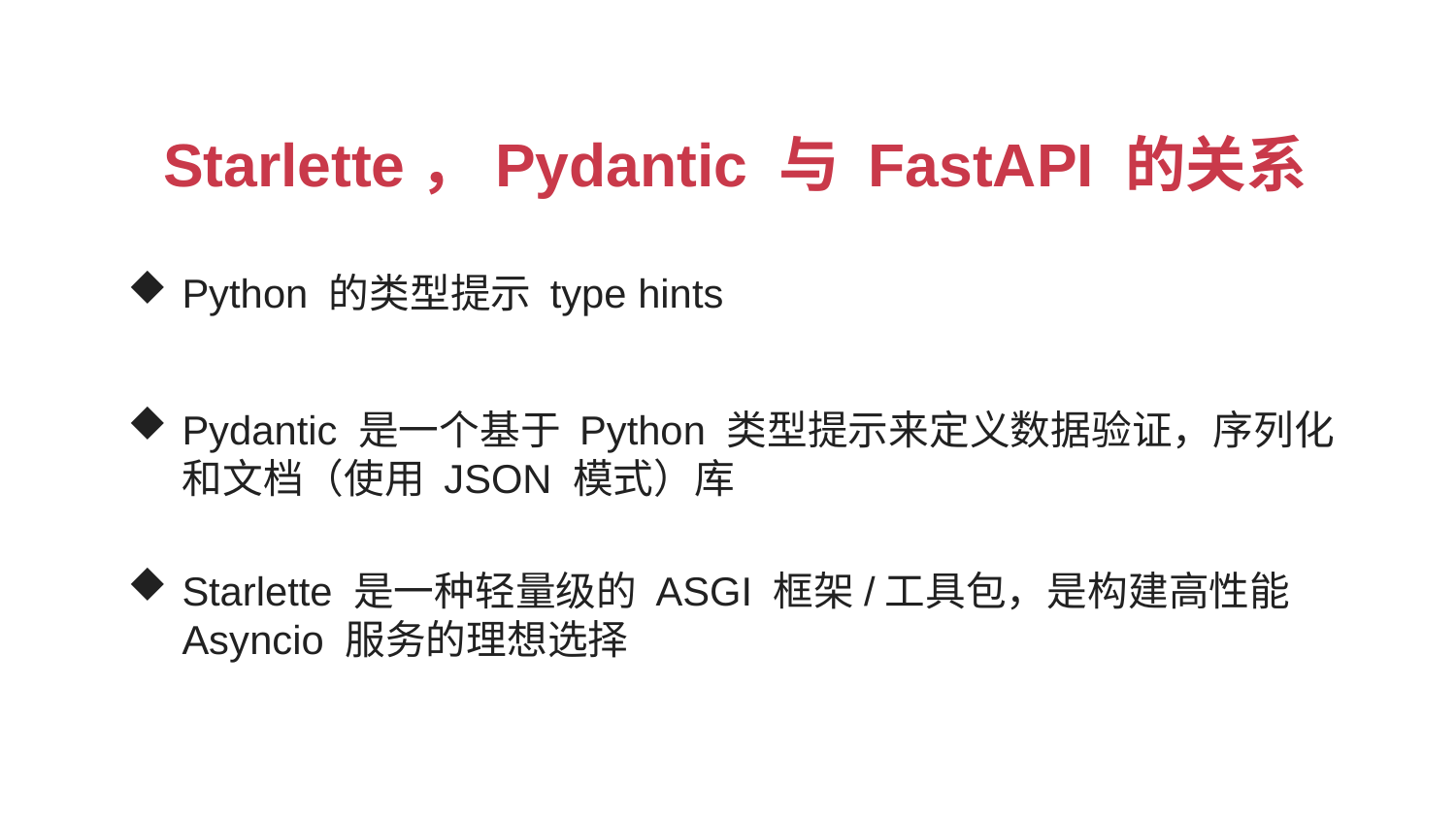

Starlette，Pydantic 与 FastAPI 的关系
Python 的类型提示 type hints
Pydantic 是一个基于 Python 类型提示来定义数据验证，序列化和文档（使用 JSON 模式）库
Starlette 是一种轻量级的 ASGI 框架/工具包，是构建高性能 Asyncio 服务的理想选择